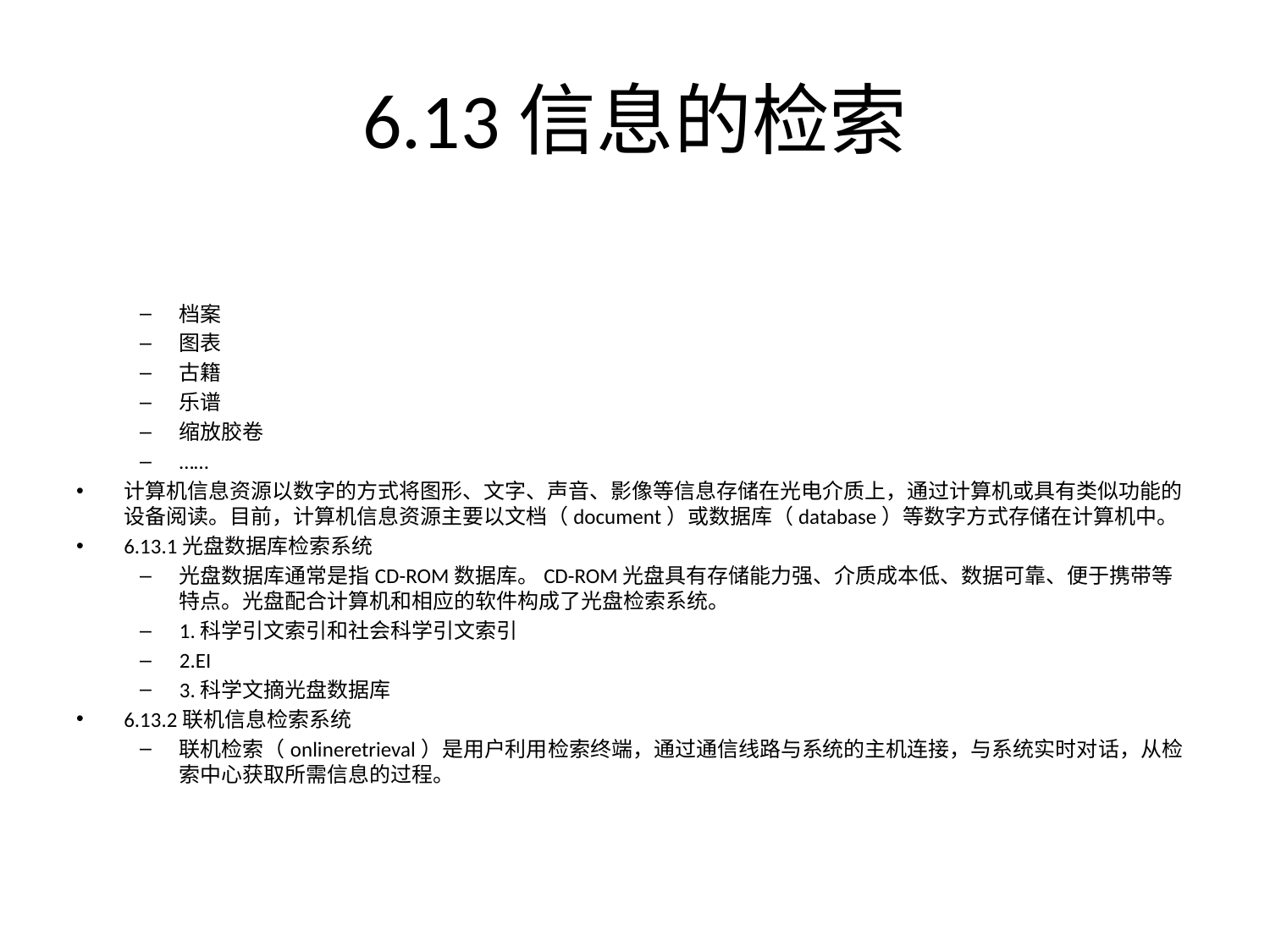

# 6.13信息的检索

档案
图表
古籍
乐谱
缩放胶卷
……
计算机信息资源以数字的方式将图形、文字、声音、影像等信息存储在光电介质上，通过计算机或具有类似功能的设备阅读。目前，计算机信息资源主要以文档（document）或数据库（database）等数字方式存储在计算机中。
6.13.1光盘数据库检索系统
光盘数据库通常是指CD-ROM数据库。CD-ROM光盘具有存储能力强、介质成本低、数据可靠、便于携带等特点。光盘配合计算机和相应的软件构成了光盘检索系统。
1.科学引文索引和社会科学引文索引
2.EI
3.科学文摘光盘数据库
6.13.2联机信息检索系统
联机检索（onlineretrieval）是用户利用检索终端，通过通信线路与系统的主机连接，与系统实时对话，从检索中心获取所需信息的过程。